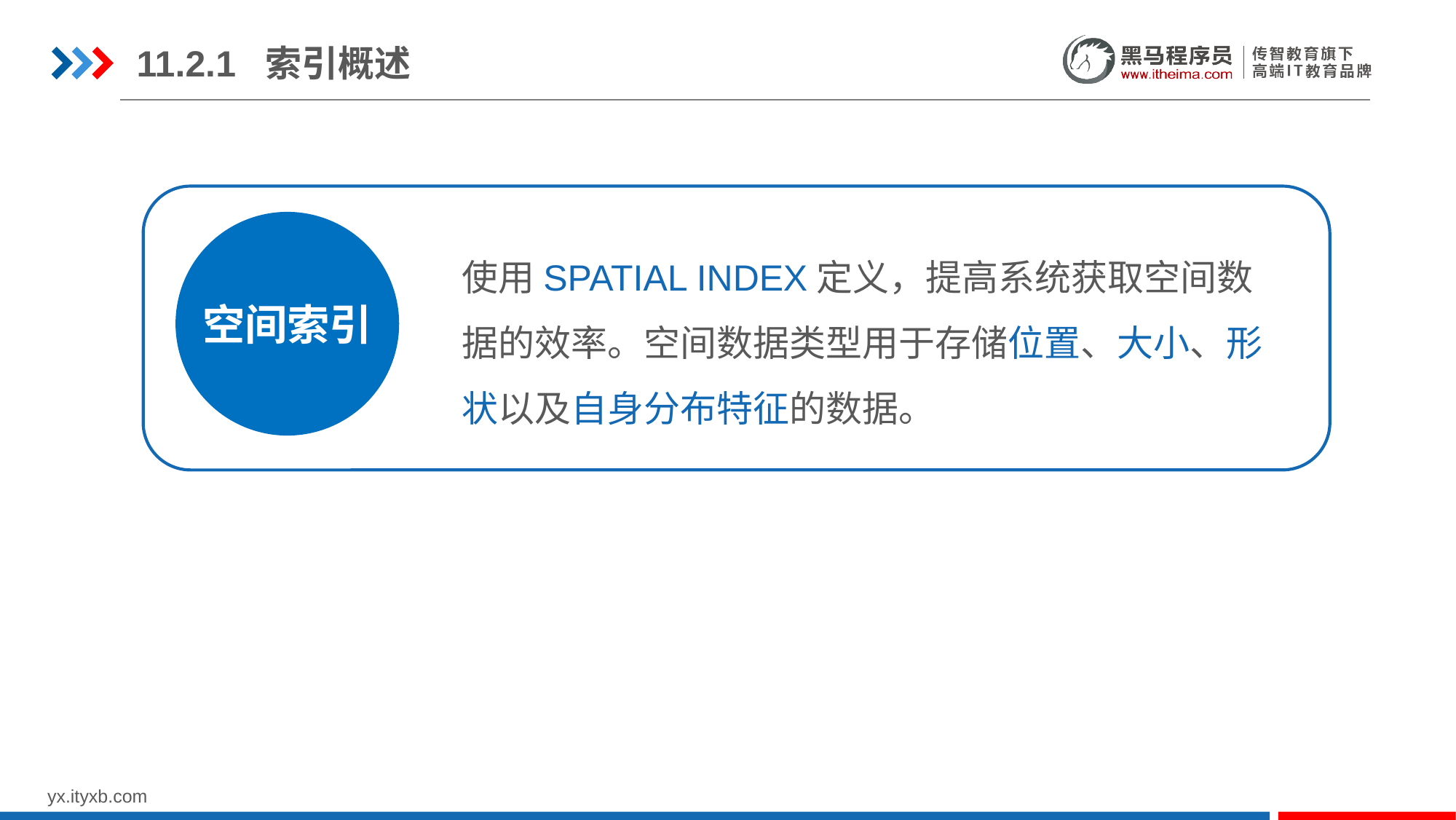

11.2.1  索引概述

使用SPATIAL INDEX定义，提高系统获取空间数据的效率。空间数据类型用于存储位置、大小、形状以及自身分布特征的数据。
空间索引